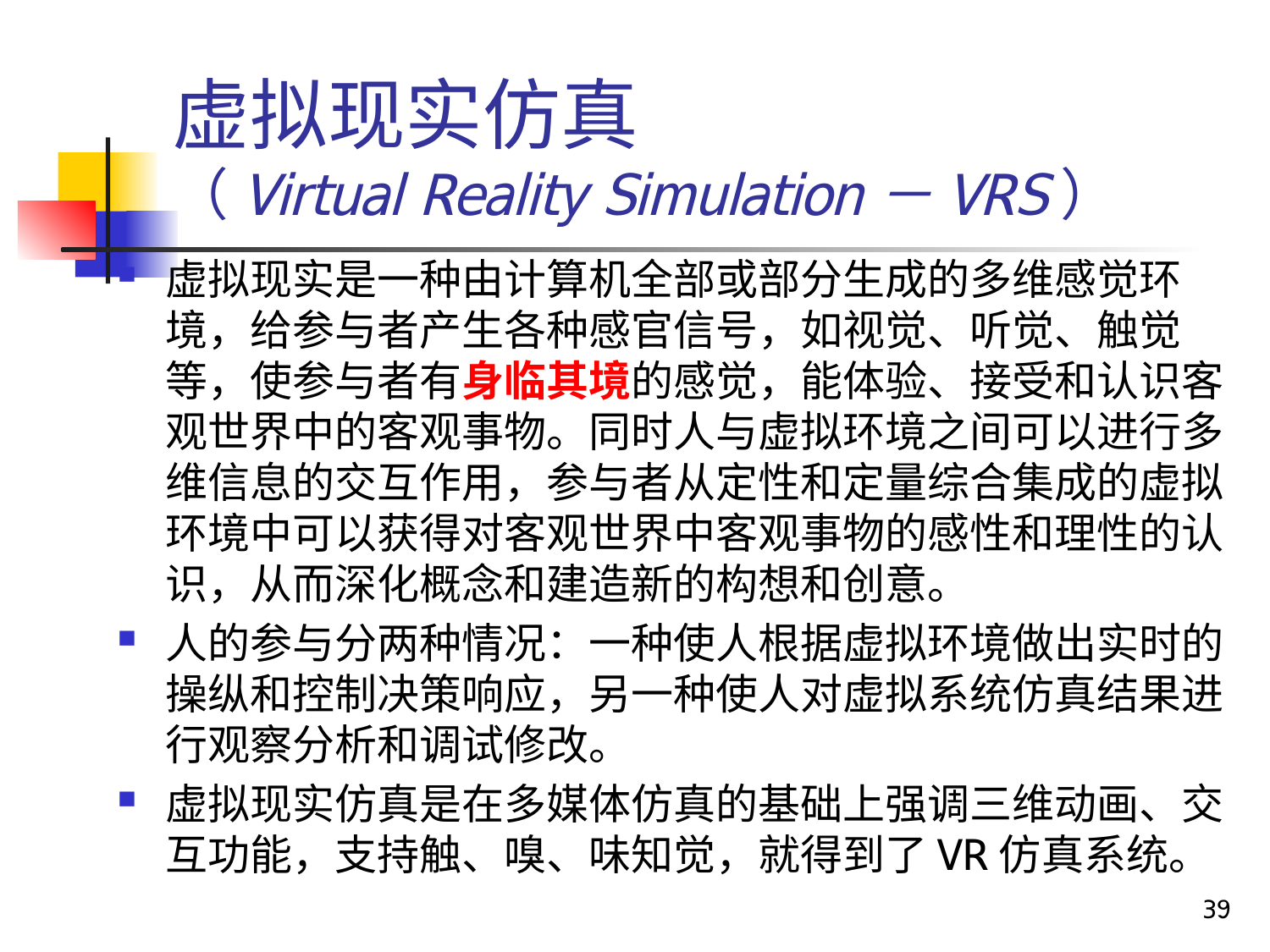

# 虚拟现实仿真 （Virtual Reality Simulation－VRS）
虚拟现实是一种由计算机全部或部分生成的多维感觉环境，给参与者产生各种感官信号，如视觉、听觉、触觉等，使参与者有身临其境的感觉，能体验、接受和认识客观世界中的客观事物。同时人与虚拟环境之间可以进行多维信息的交互作用，参与者从定性和定量综合集成的虚拟环境中可以获得对客观世界中客观事物的感性和理性的认识，从而深化概念和建造新的构想和创意。
人的参与分两种情况：一种使人根据虚拟环境做出实时的操纵和控制决策响应，另一种使人对虚拟系统仿真结果进行观察分析和调试修改。
虚拟现实仿真是在多媒体仿真的基础上强调三维动画、交互功能，支持触、嗅、味知觉，就得到了VR仿真系统。

39